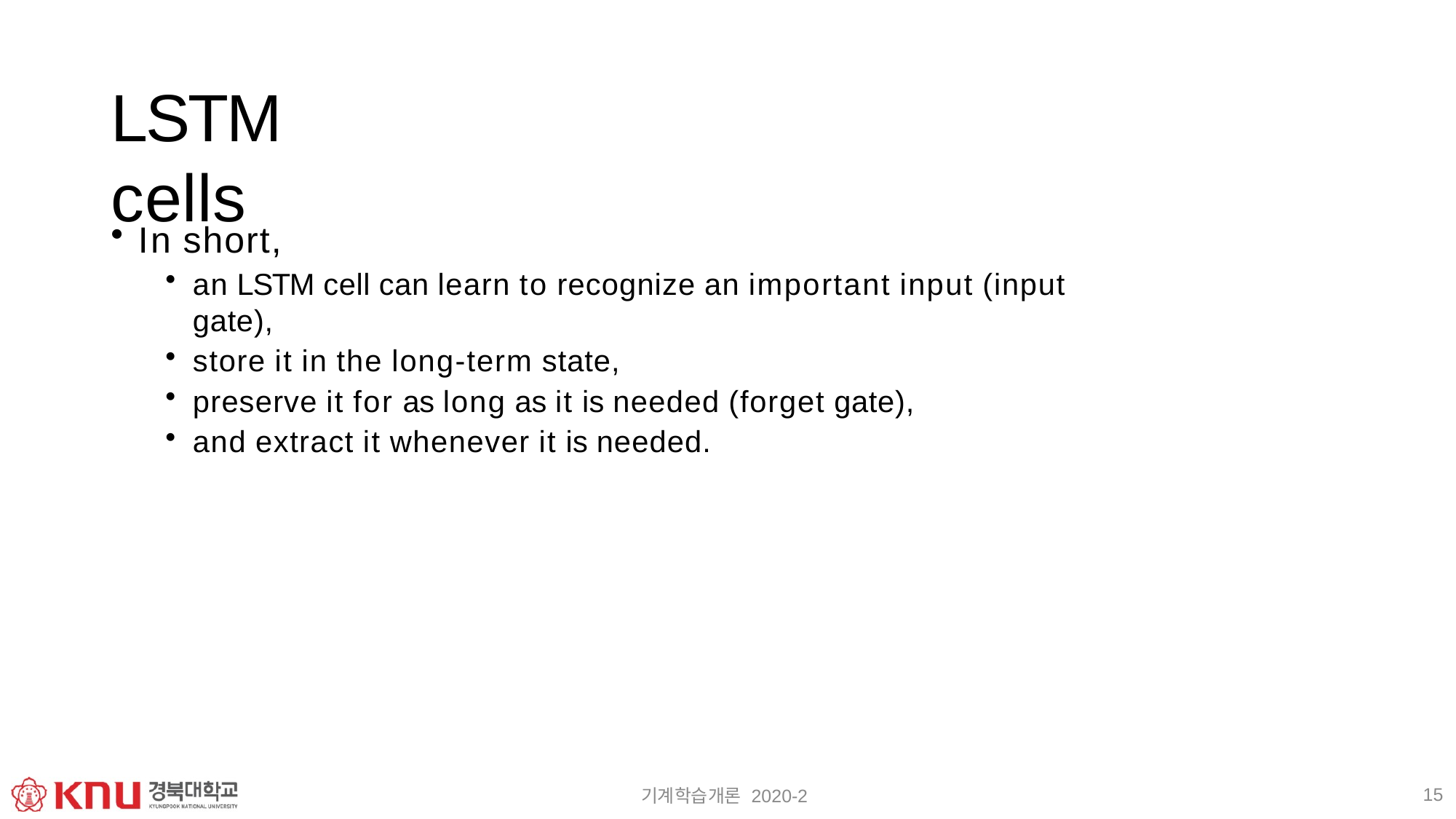

# LSTM cells
In short,
an LSTM cell can learn to recognize an important input (input gate),
store it in the long-term state,
preserve it for as long as it is needed (forget gate),
and extract it whenever it is needed.
15
기계학습개론 2020-2